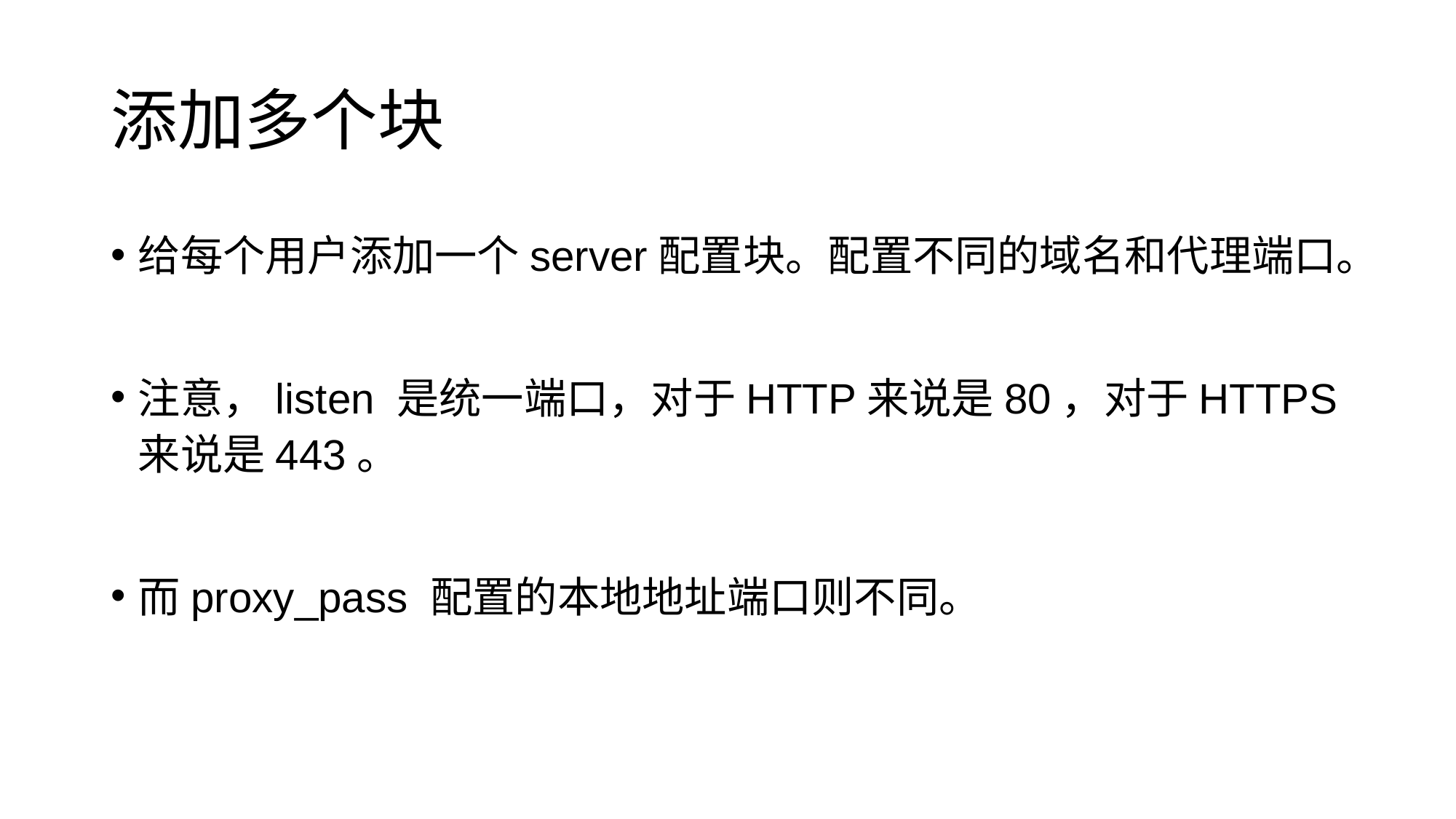

# 添加多个块
给每个用户添加一个server配置块。配置不同的域名和代理端口。

注意，listen 是统一端口，对于HTTP来说是80，对于HTTPS来说是443。

而proxy_pass 配置的本地地址端口则不同。